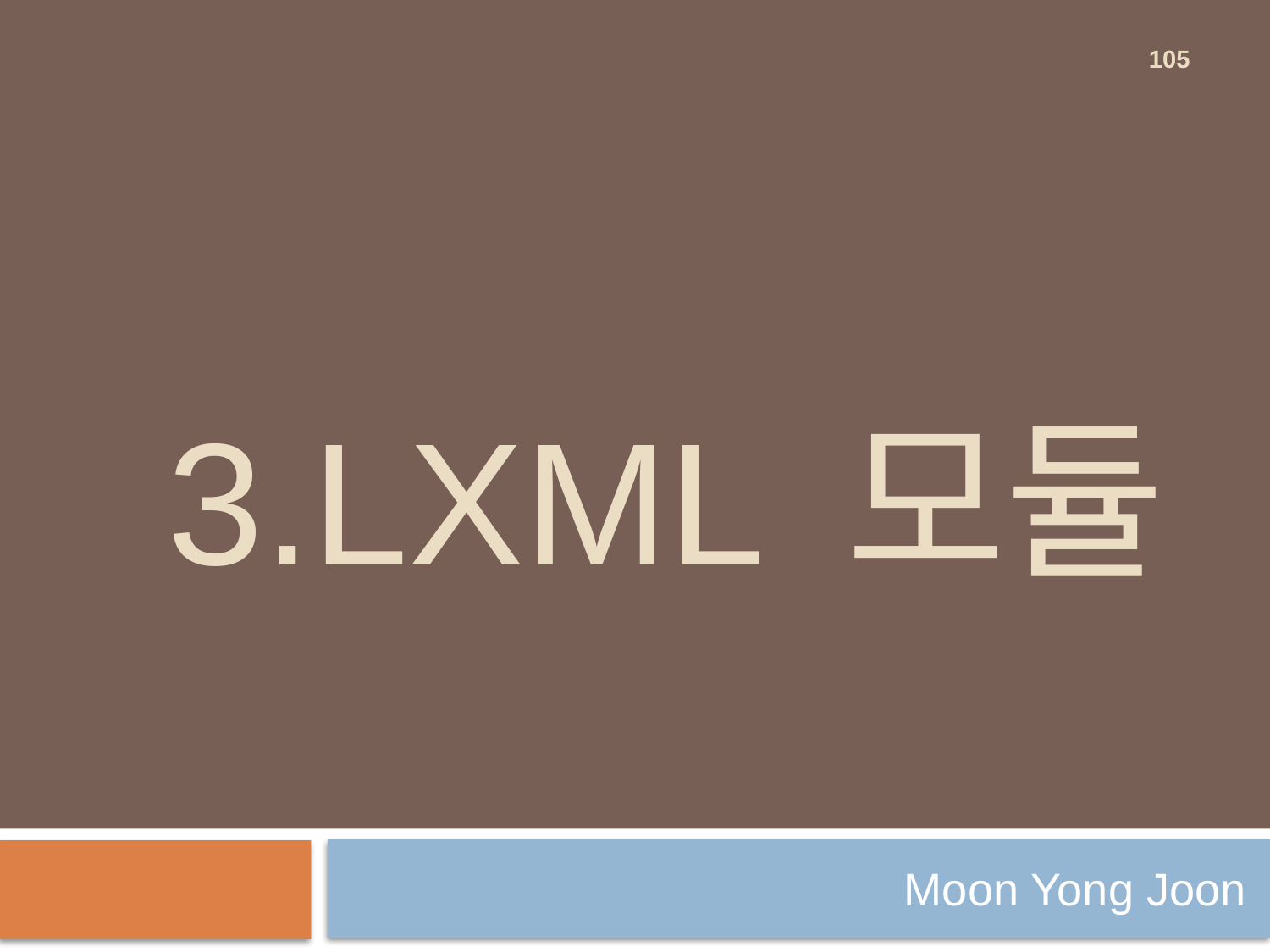

105
# 3.Lxml 모듈
Moon Yong Joon